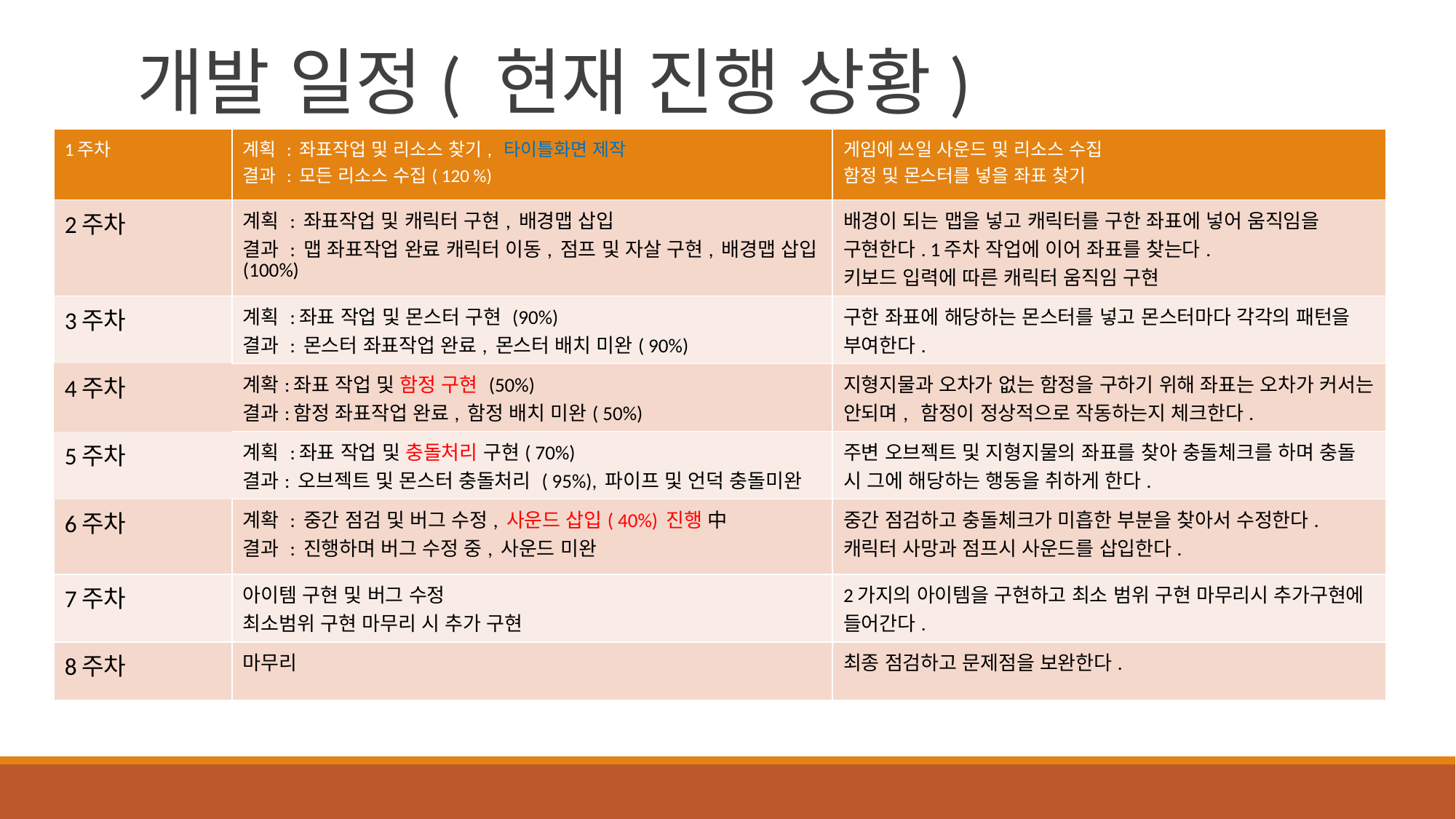

# 개발 일정( 현재 진행 상황)
| 1주차 | 계획 : 좌표작업 및 리소스 찾기, 타이틀화면 제작 결과 : 모든 리소스 수집( 120 %) | 게임에 쓰일 사운드 및 리소스 수집 함정 및 몬스터를 넣을 좌표 찾기 |
| --- | --- | --- |
| 2주차 | 계획 : 좌표작업 및 캐릭터 구현, 배경맵 삽입 결과 : 맵 좌표작업 완료 캐릭터 이동, 점프 및 자살 구현, 배경맵 삽입(100%) | 배경이 되는 맵을 넣고 캐릭터를 구한 좌표에 넣어 움직임을 구현한다. 1주차 작업에 이어 좌표를 찾는다. 키보드 입력에 따른 캐릭터 움직임 구현 |
| 3주차 | 계획 :좌표 작업 및 몬스터 구현 (90%) 결과 : 몬스터 좌표작업 완료, 몬스터 배치 미완( 90%) | 구한 좌표에 해당하는 몬스터를 넣고 몬스터마다 각각의 패턴을 부여한다. |
| 4주차 | 계확:좌표 작업 및 함정 구현 (50%) 결과:함정 좌표작업 완료, 함정 배치 미완( 50%) | 지형지물과 오차가 없는 함정을 구하기 위해 좌표는 오차가 커서는 안되며, 함정이 정상적으로 작동하는지 체크한다. |
| 5주차 | 계획 :좌표 작업 및 충돌처리 구현( 70%) 결과: 오브젝트 및 몬스터 충돌처리 ( 95%), 파이프 및 언덕 충돌미완 | 주변 오브젝트 및 지형지물의 좌표를 찾아 충돌체크를 하며 충돌 시 그에 해당하는 행동을 취하게 한다. |
| 6주차 | 계확 : 중간 점검 및 버그 수정, 사운드 삽입( 40%) 진행 中 결과 : 진행하며 버그 수정 중, 사운드 미완 | 중간 점검하고 충돌체크가 미흡한 부분을 찾아서 수정한다. 캐릭터 사망과 점프시 사운드를 삽입한다. |
| 7주차 | 아이템 구현 및 버그 수정 최소범위 구현 마무리 시 추가 구현 | 2가지의 아이템을 구현하고 최소 범위 구현 마무리시 추가구현에 들어간다. |
| 8주차 | 마무리 | 최종 점검하고 문제점을 보완한다. |